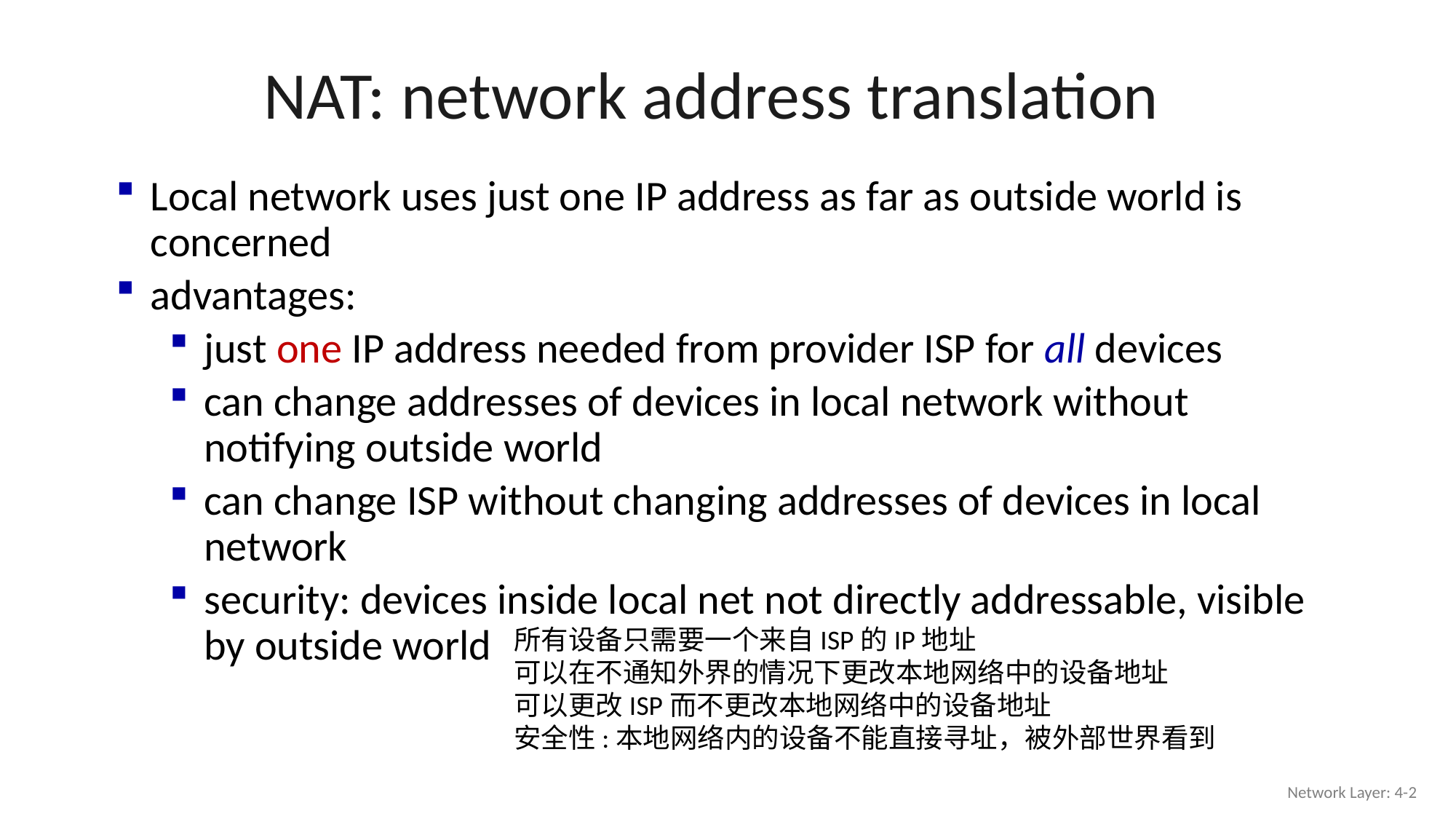

# NAT: network address translation
Local network uses just one IP address as far as outside world is concerned
advantages:
just one IP address needed from provider ISP for all devices
can change addresses of devices in local network without notifying outside world
can change ISP without changing addresses of devices in local network
security: devices inside local net not directly addressable, visible by outside world

所有设备只需要一个来自ISP的IP地址
可以在不通知外界的情况下更改本地网络中的设备地址
可以更改ISP而不更改本地网络中的设备地址
安全性:本地网络内的设备不能直接寻址，被外部世界看到
Network Layer: 4-2